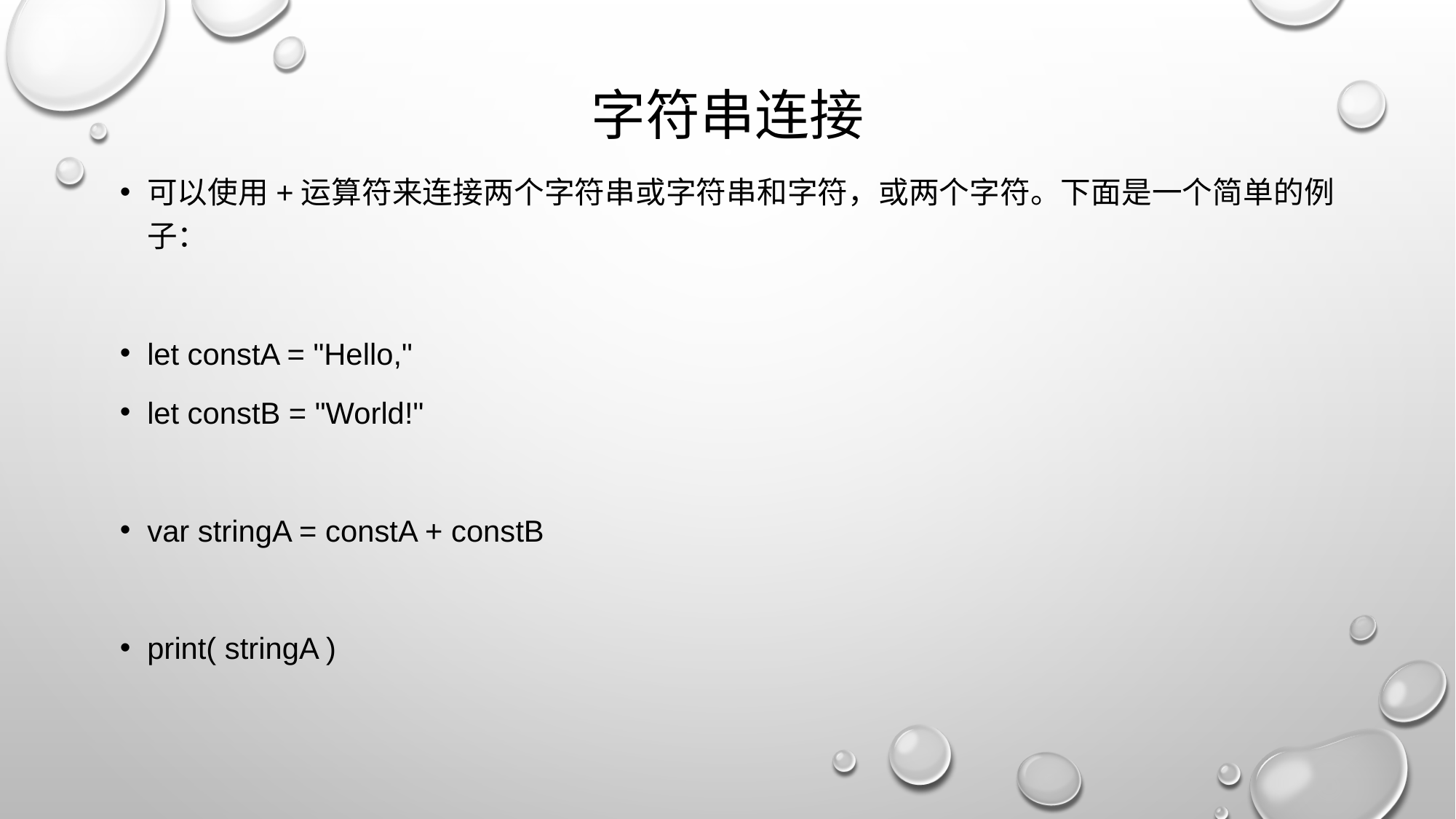

# 字符串连接
可以使用+运算符来连接两个字符串或字符串和字符，或两个字符。下面是一个简单的例子：

let constA = "Hello,"
let constB = "World!"

var stringA = constA + constB

print( stringA )